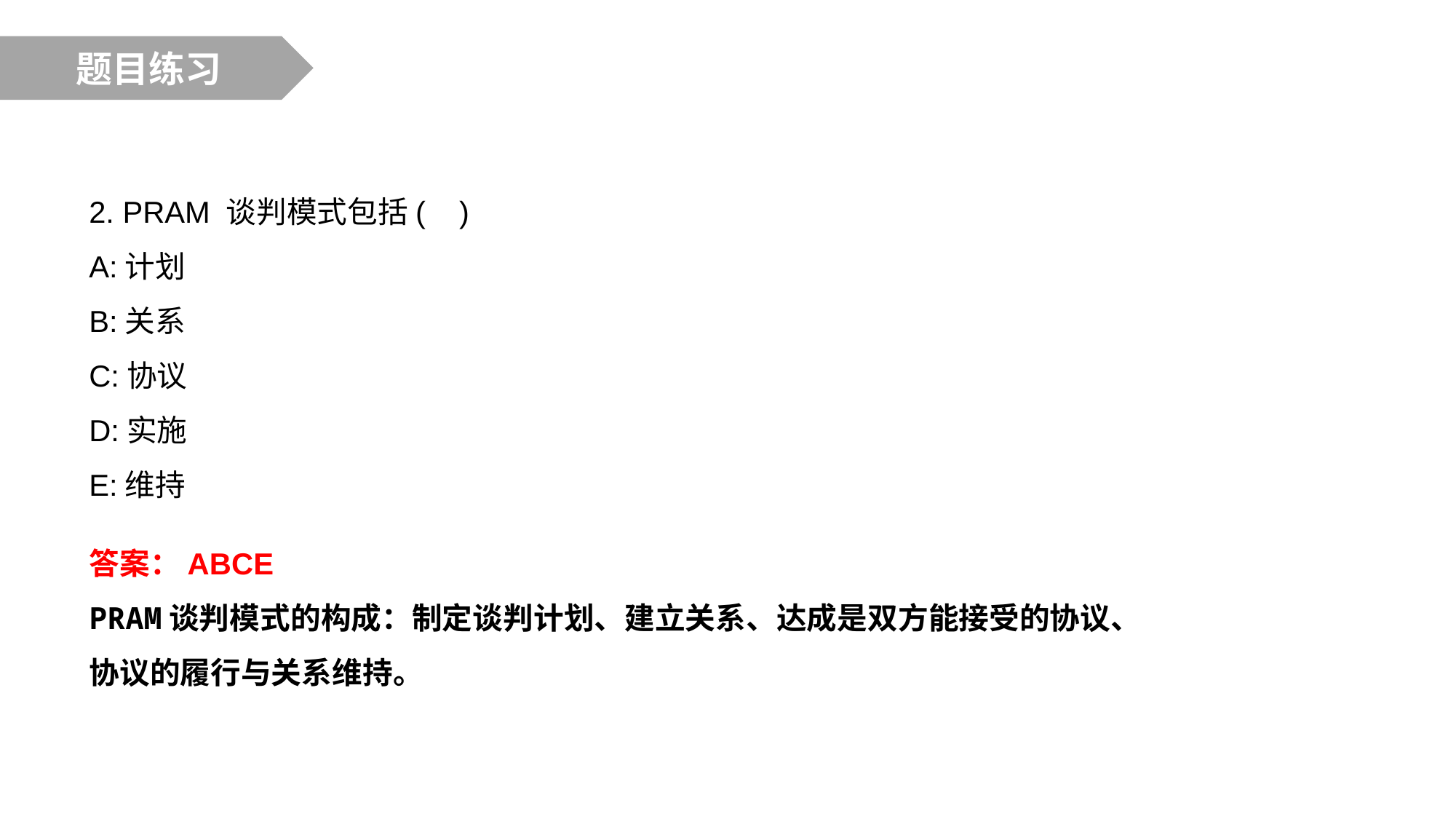

题目练习
2. PRAM 谈判模式包括(    )
A:计划
B:关系
C:协议
D:实施
E:维持
答案：ABCE
PRAM谈判模式的构成：制定谈判计划、建立关系、达成是双方能接受的协议、协议的履行与关系维持。